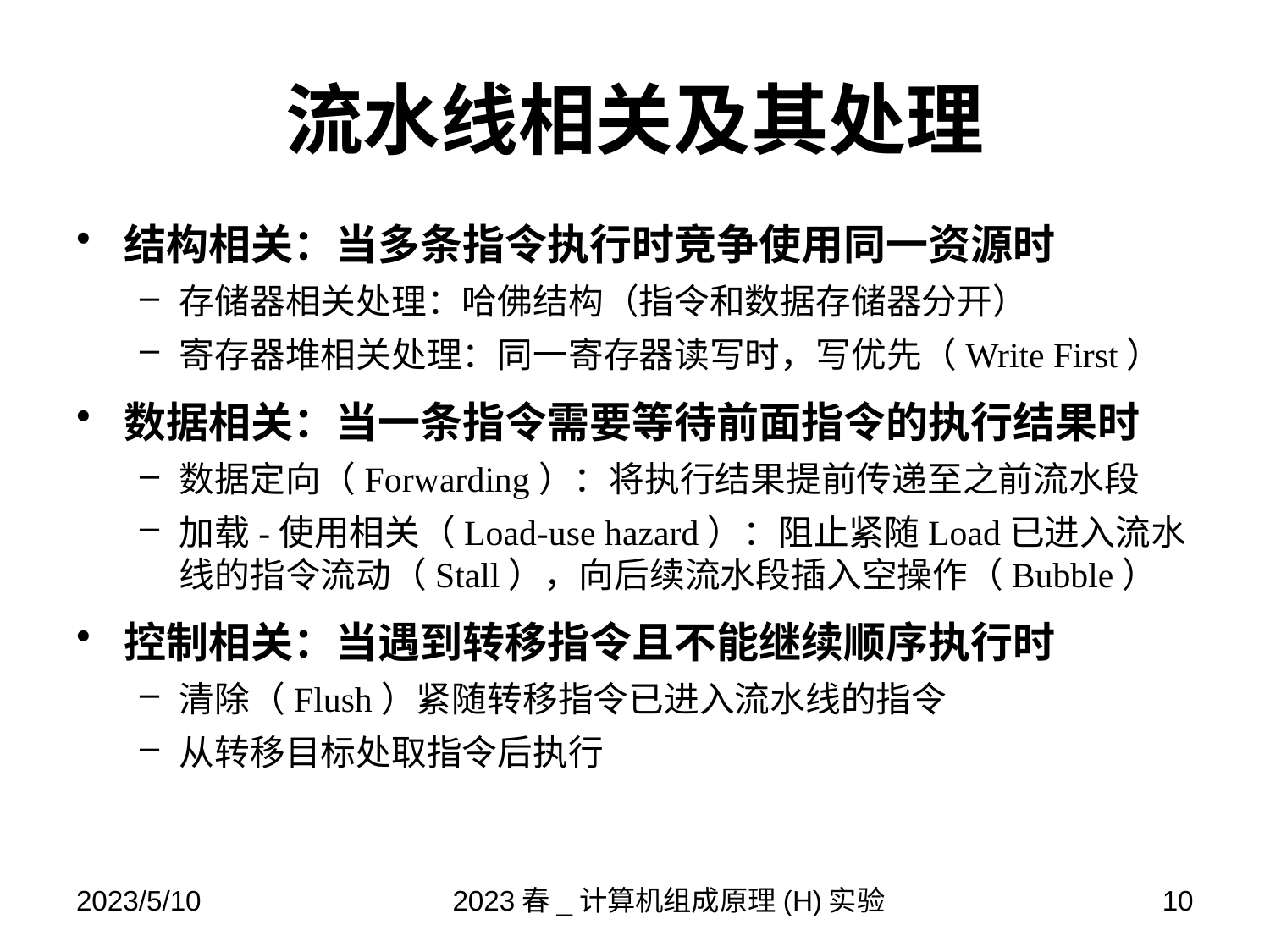

# 流水线相关及其处理
结构相关：当多条指令执行时竞争使用同一资源时
存储器相关处理：哈佛结构（指令和数据存储器分开）
寄存器堆相关处理：同一寄存器读写时，写优先（Write First）
数据相关：当一条指令需要等待前面指令的执行结果时
数据定向（Forwarding）：将执行结果提前传递至之前流水段
加载-使用相关（Load-use hazard）：阻止紧随Load已进入流水线的指令流动（Stall），向后续流水段插入空操作（Bubble）
控制相关：当遇到转移指令且不能继续顺序执行时
清除（Flush）紧随转移指令已进入流水线的指令
从转移目标处取指令后执行

2023/5/10
2023春_计算机组成原理(H)实验
10